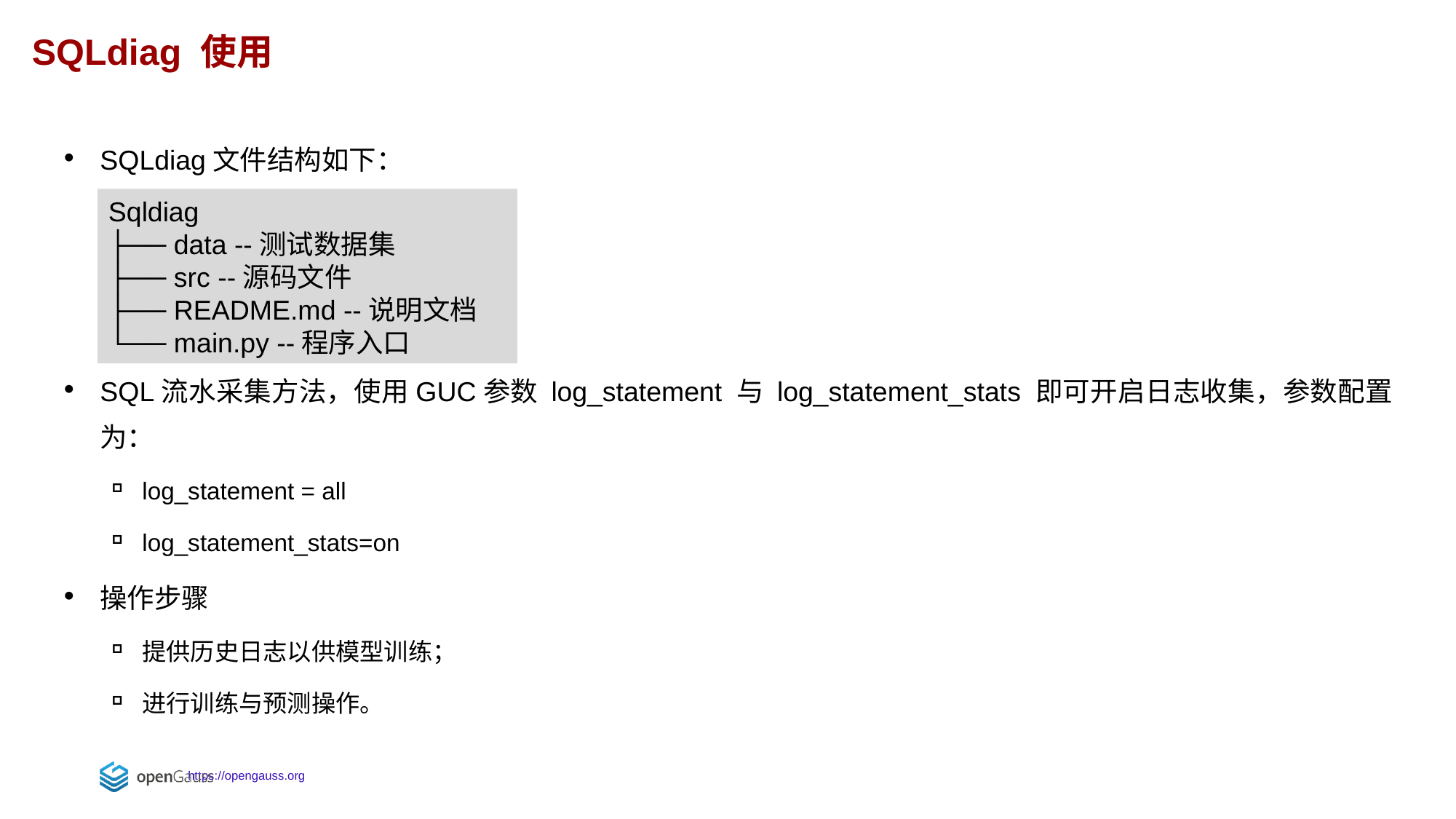

SQLdiag 使用
SQLdiag文件结构如下：

SQL流水采集方法，使用GUC参数 log_statement 与 log_statement_stats 即可开启日志收集，参数配置为：
log_statement = all
log_statement_stats=on
操作步骤
提供历史日志以供模型训练；
进行训练与预测操作。
Sqldiag
├── data --测试数据集
├── src --源码文件
├── README.md --说明文档
└── main.py --程序入口